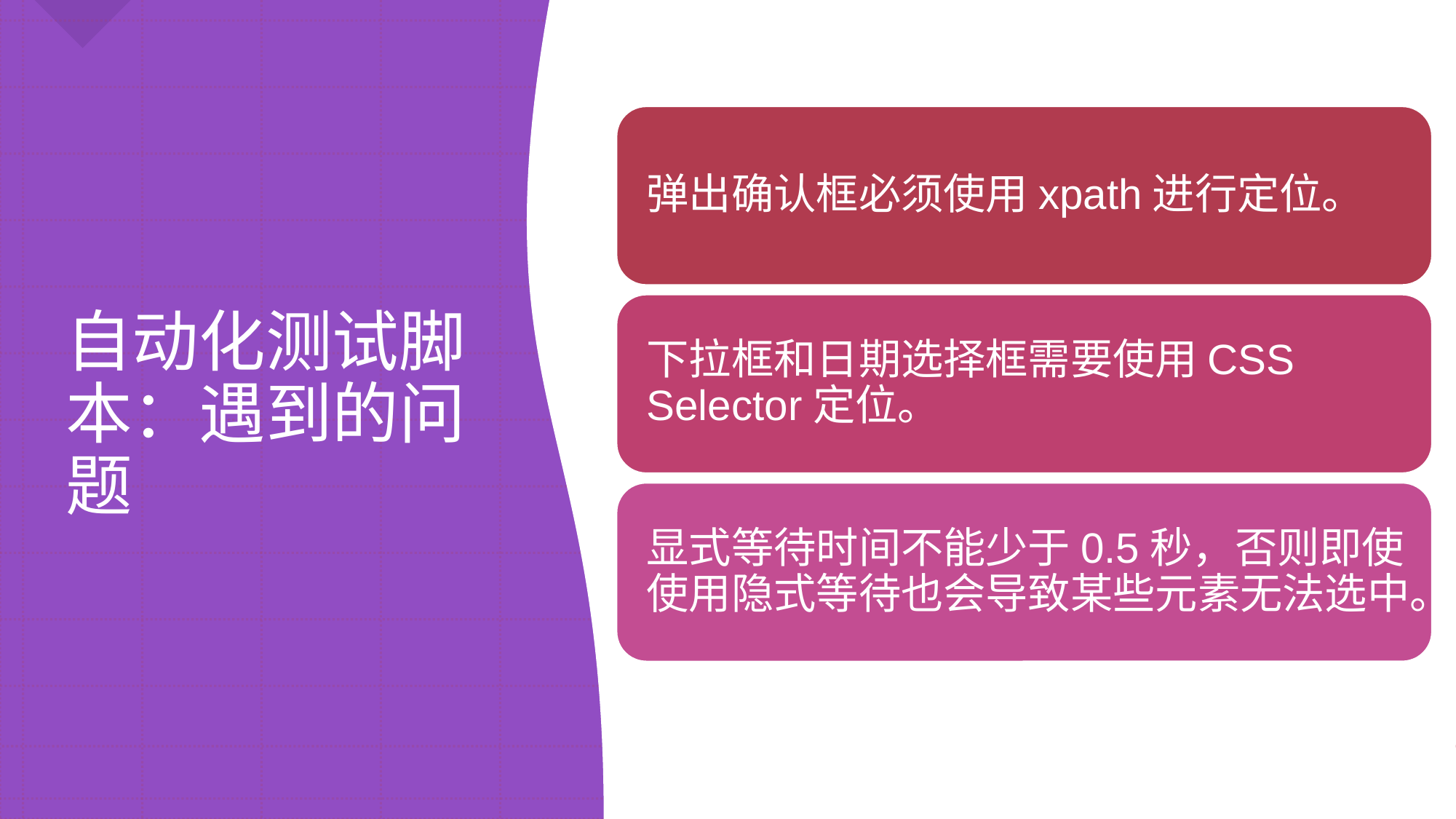

弹出确认框必须使用xpath进行定位。
下拉框和日期选择框需要使用CSS Selector定位。
显式等待时间不能少于0.5秒，否则即使使用隐式等待也会导致某些元素无法选中。
# 自动化测试脚本：遇到的问题